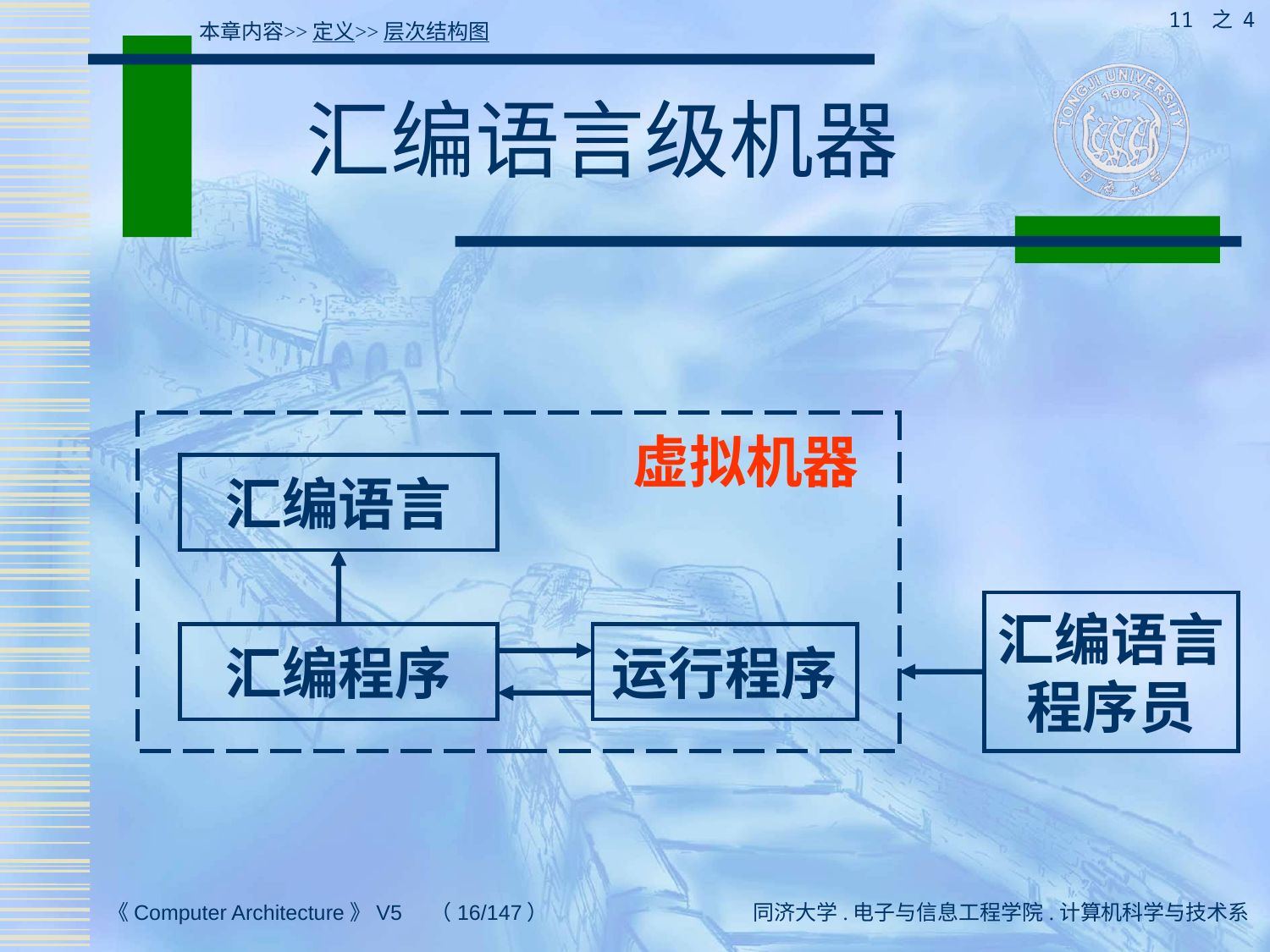

11 之 4
本章内容>>定义>>层次结构图
# 汇编语言级机器

虚拟机器
汇编语言

汇编语言
程序员
汇编程序
运行程序